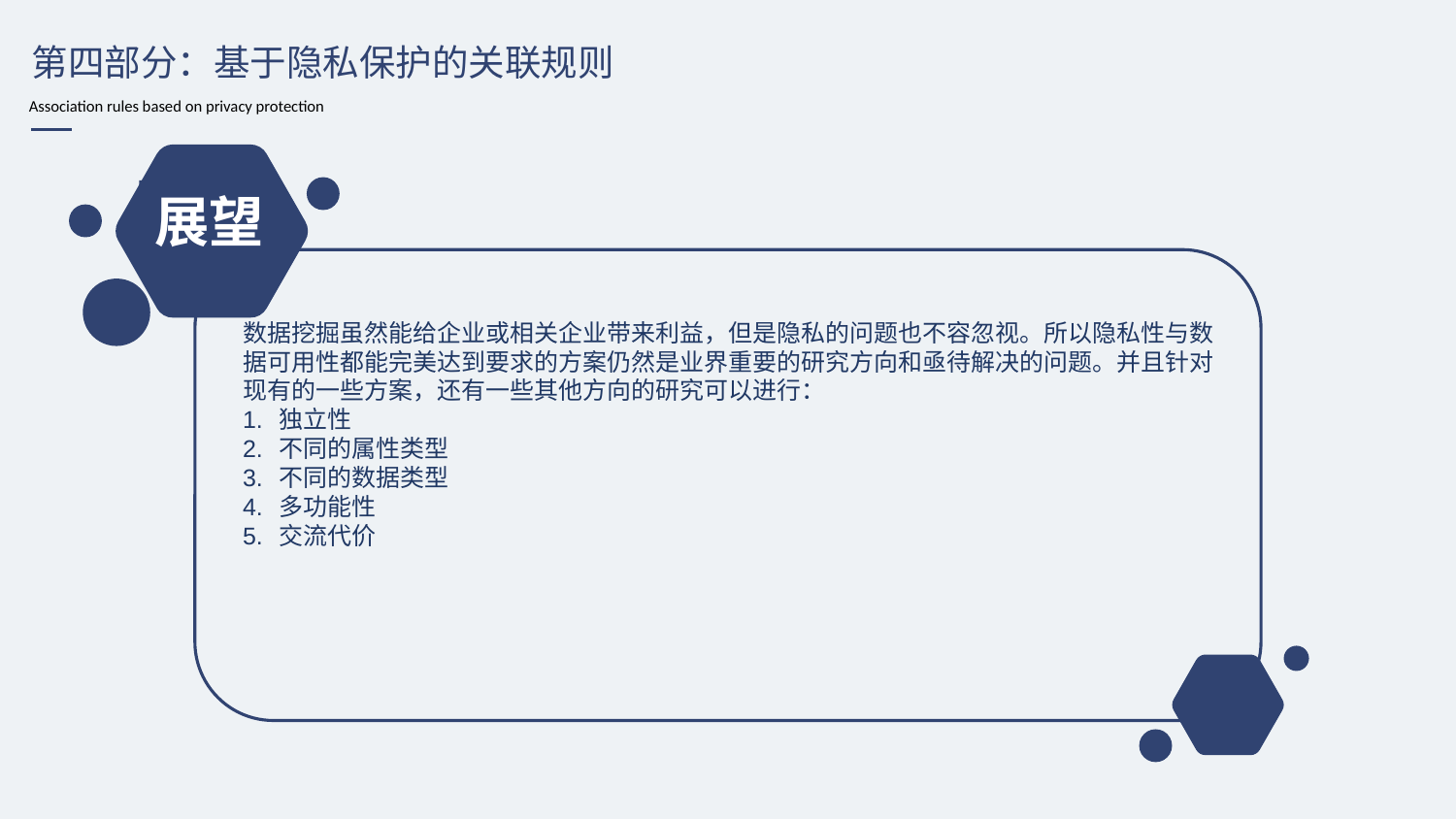

第四部分：基于隐私保护的关联规则
Association rules based on privacy protection

展望

数据挖掘虽然能给企业或相关企业带来利益，但是隐私的问题也不容忽视。所以隐私性与数据可用性都能完美达到要求的方案仍然是业界重要的研究方向和亟待解决的问题。并且针对现有的一些方案，还有一些其他方向的研究可以进行：
独立性
不同的属性类型
不同的数据类型
多功能性
交流代价